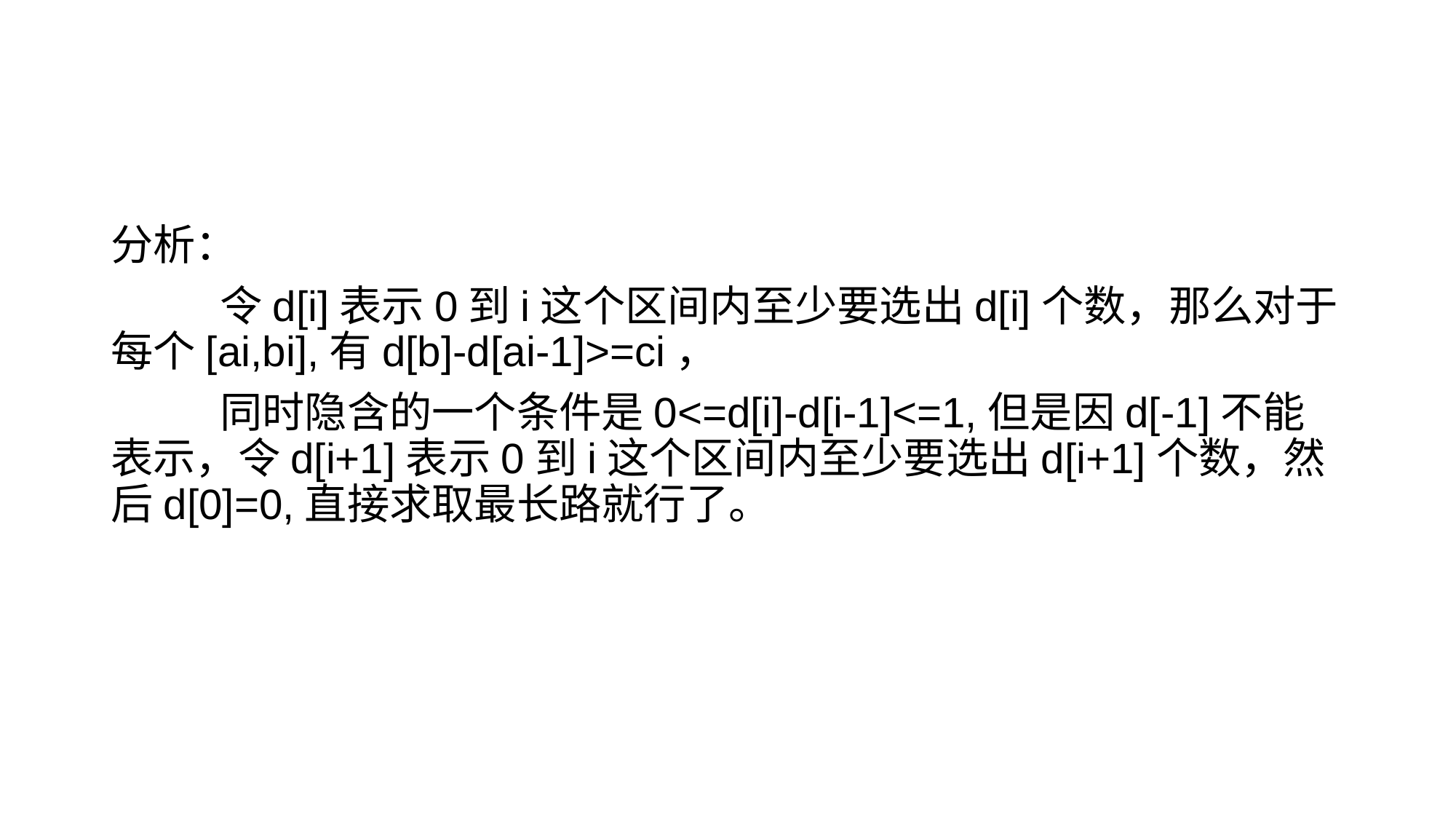

#
分析：
	令d[i]表示0到i这个区间内至少要选出d[i]个数，那么对于每个[ai,bi],有d[b]-d[ai-1]>=ci，
	同时隐含的一个条件是0<=d[i]-d[i-1]<=1,但是因d[-1]不能表示，令d[i+1]表示0到i这个区间内至少要选出d[i+1]个数，然后d[0]=0,直接求取最长路就行了。